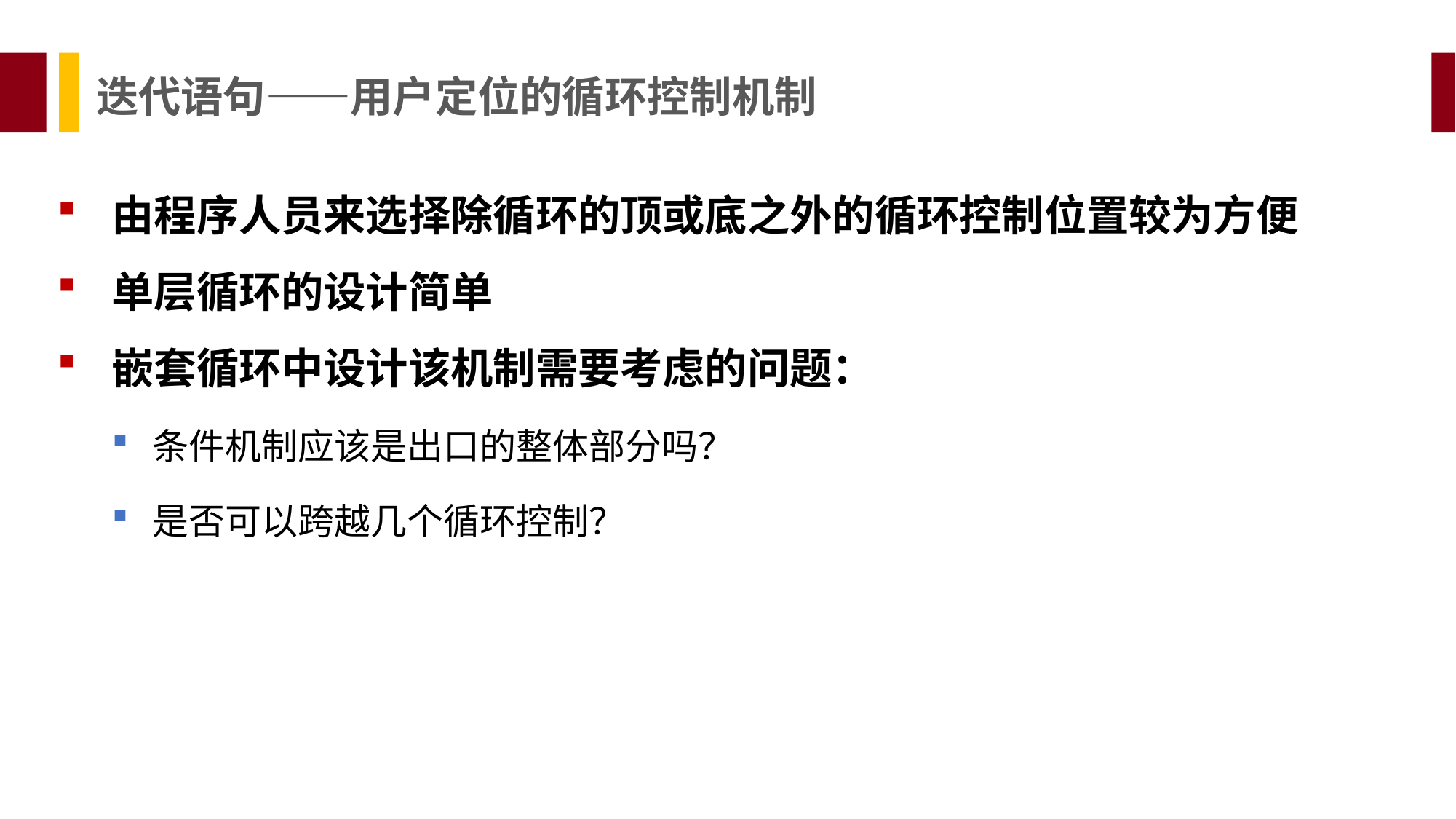

迭代语句——用户定位的循环控制机制
由程序人员来选择除循环的顶或底之外的循环控制位置较为方便
单层循环的设计简单
嵌套循环中设计该机制需要考虑的问题：
条件机制应该是出口的整体部分吗？
是否可以跨越几个循环控制？